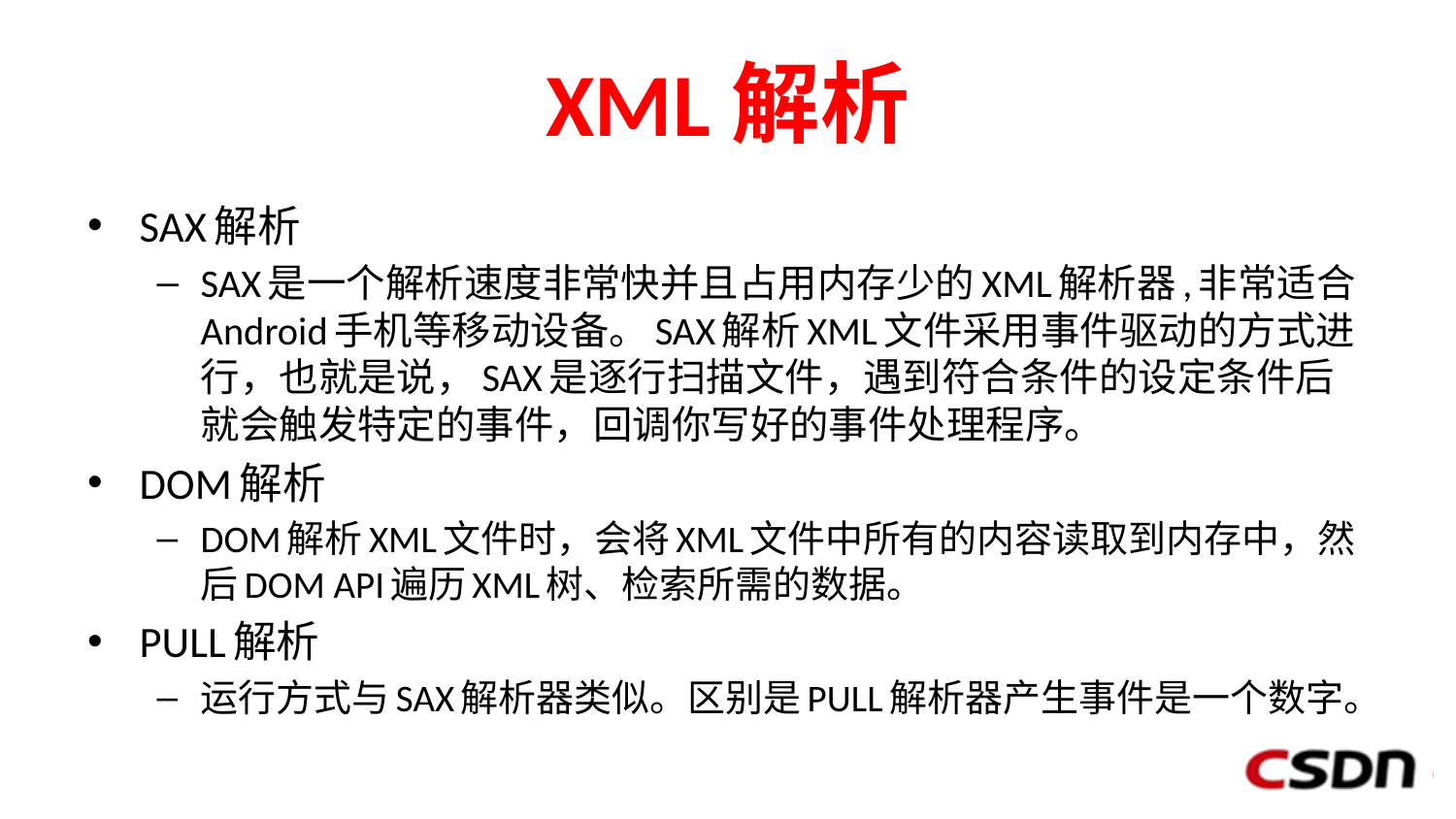

# XML解析
SAX解析
SAX是一个解析速度非常快并且占用内存少的XML解析器,非常适合Android手机等移动设备。SAX解析XML文件采用事件驱动的方式进行，也就是说，SAX是逐行扫描文件，遇到符合条件的设定条件后就会触发特定的事件，回调你写好的事件处理程序。
DOM解析
DOM解析XML文件时，会将XML文件中所有的内容读取到内存中，然后DOM API遍历XML树、检索所需的数据。
PULL解析
运行方式与SAX解析器类似。区别是PULL解析器产生事件是一个数字。